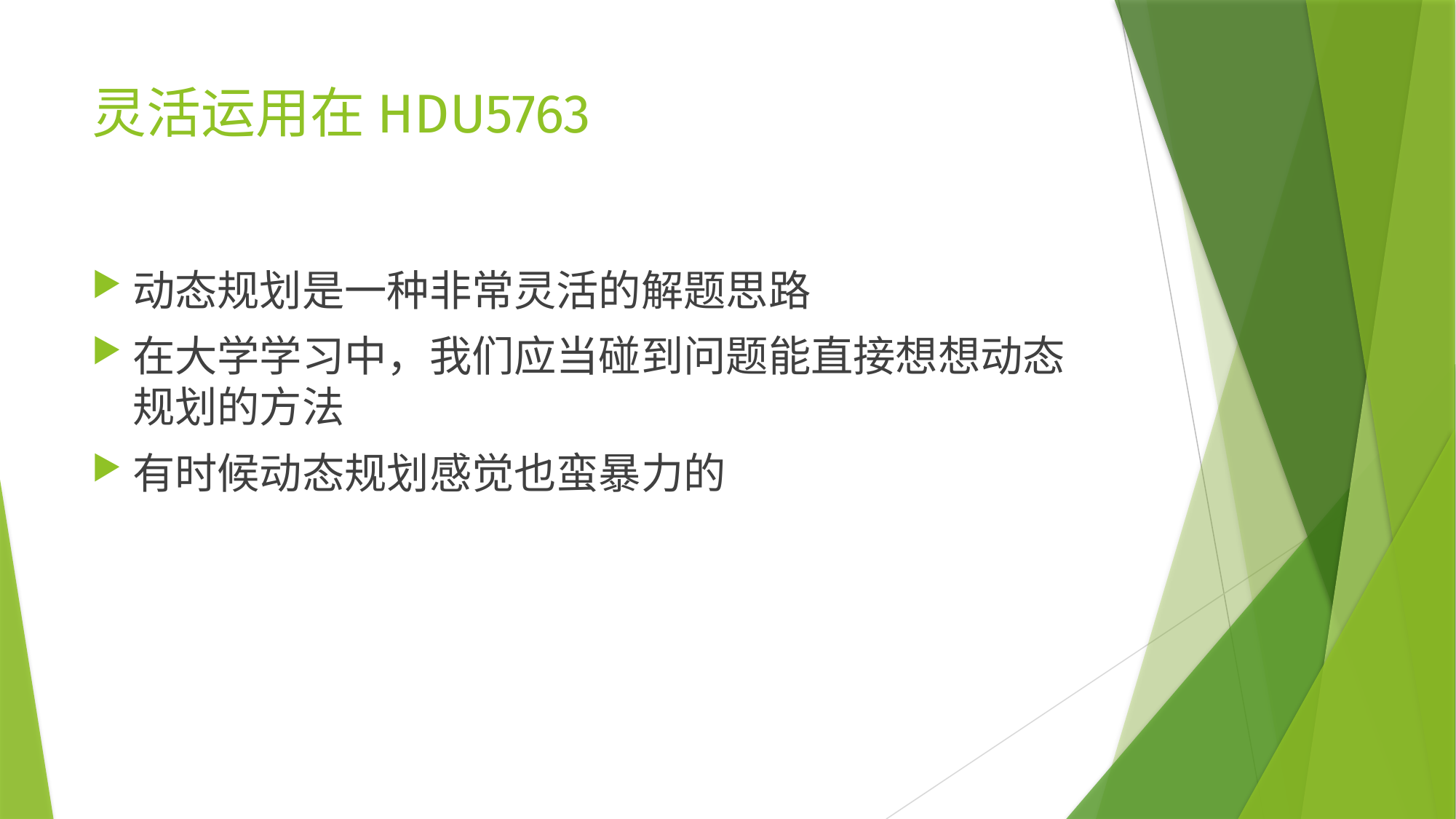

# 灵活运用在HDU5763
动态规划是一种非常灵活的解题思路
在大学学习中，我们应当碰到问题能直接想想动态规划的方法
有时候动态规划感觉也蛮暴力的